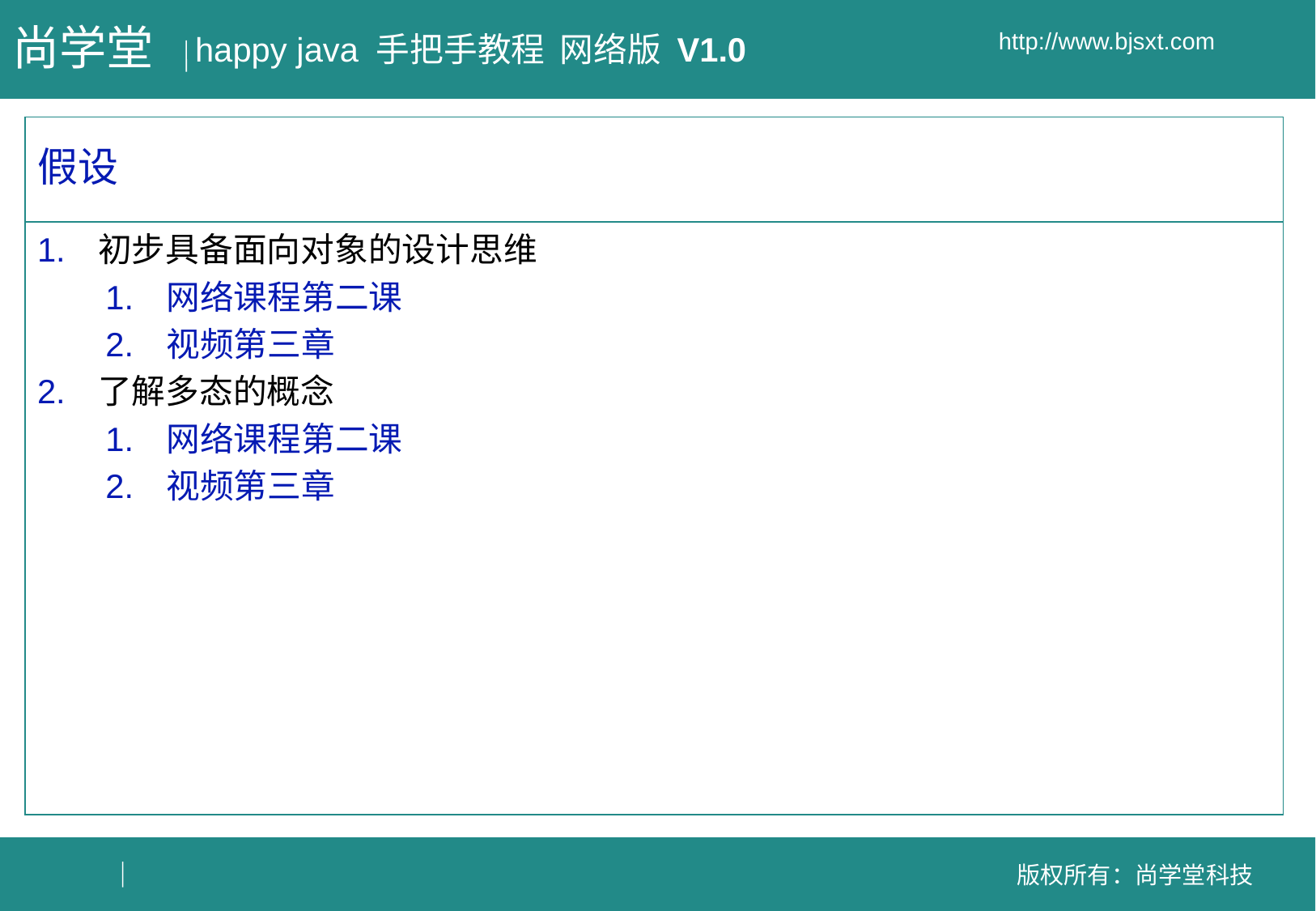

# 假设
初步具备面向对象的设计思维
网络课程第二课
视频第三章
了解多态的概念
网络课程第二课
视频第三章